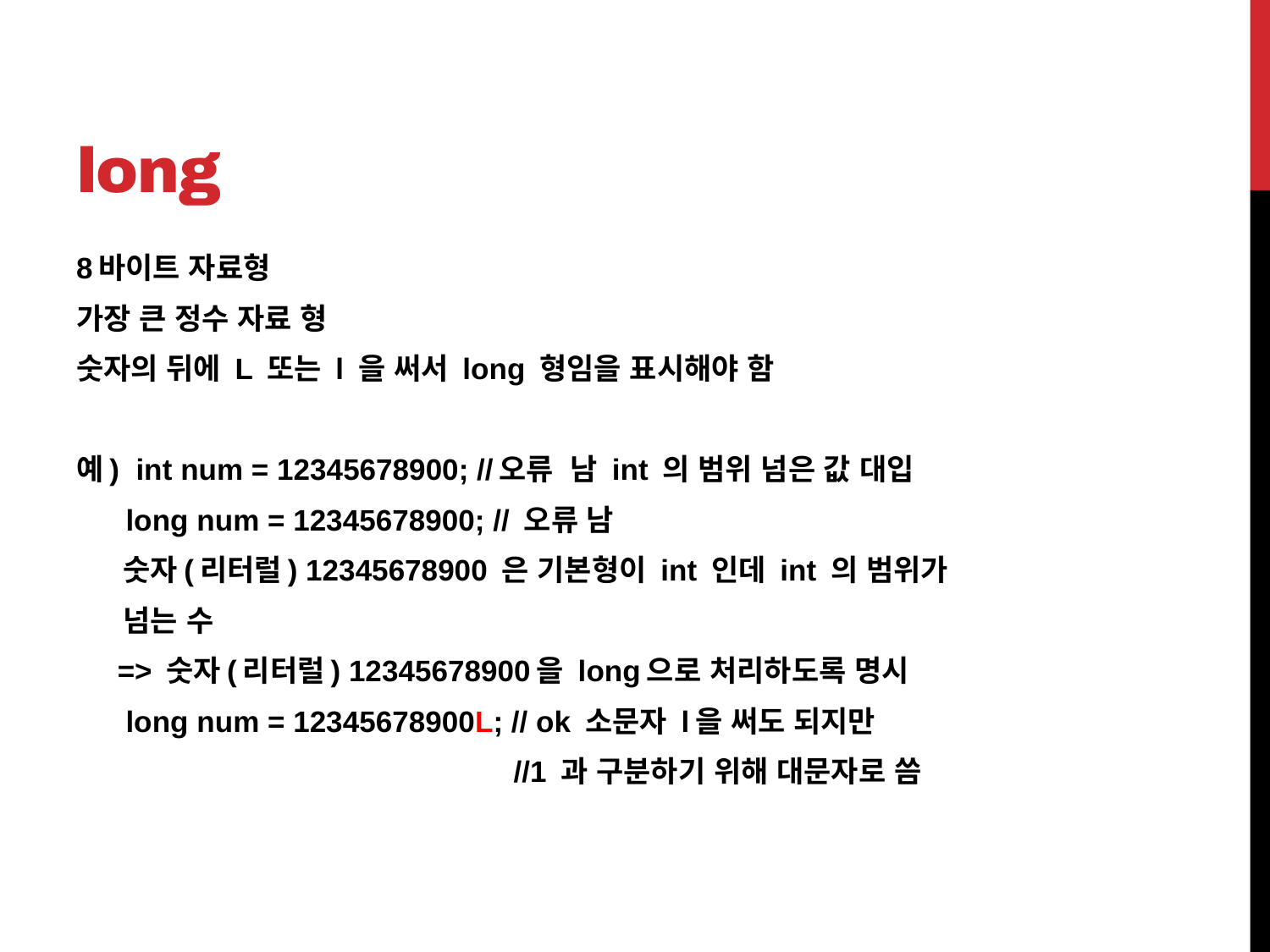

# long
8바이트 자료형
가장 큰 정수 자료 형
숫자의 뒤에 L 또는 l 을 써서 long 형임을 표시해야 함

예)  int num = 12345678900; //오류  남 int 의 범위 넘은 값 대입
      long num = 12345678900; // 오류 남
     숫자(리터럴) 12345678900 은 기본형이 int 인데 int 의 범위가
     넘는 수
     => 숫자(리터럴) 12345678900을 long으로 처리하도록 명시
      long num = 12345678900L; // ok 소문자 l을 써도 되지만
                                                     //1 과 구분하기 위해 대문자로 씀